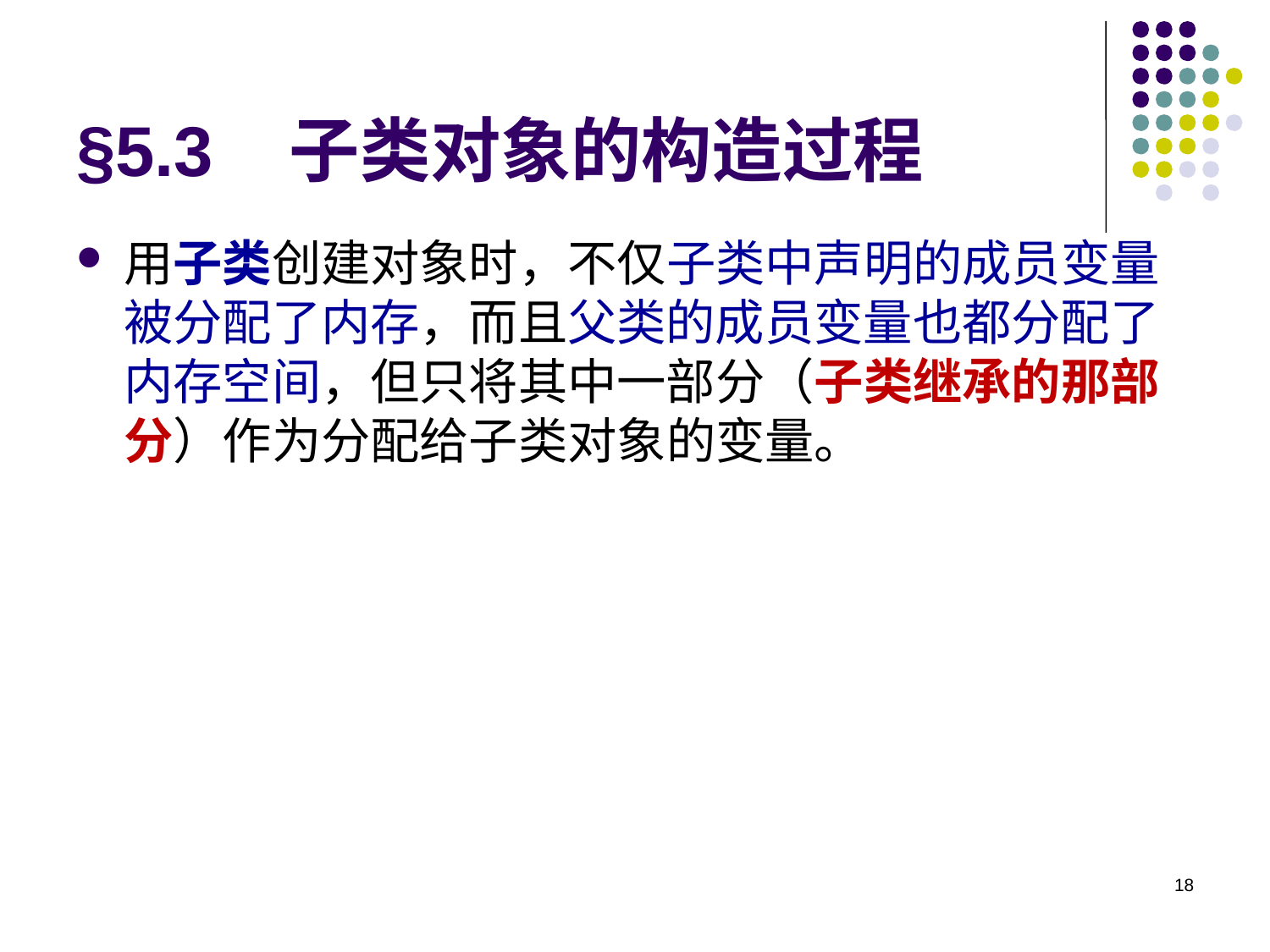

# §5.3   子类对象的构造过程
用子类创建对象时，不仅子类中声明的成员变量被分配了内存，而且父类的成员变量也都分配了内存空间，但只将其中一部分（子类继承的那部分）作为分配给子类对象的变量。

18